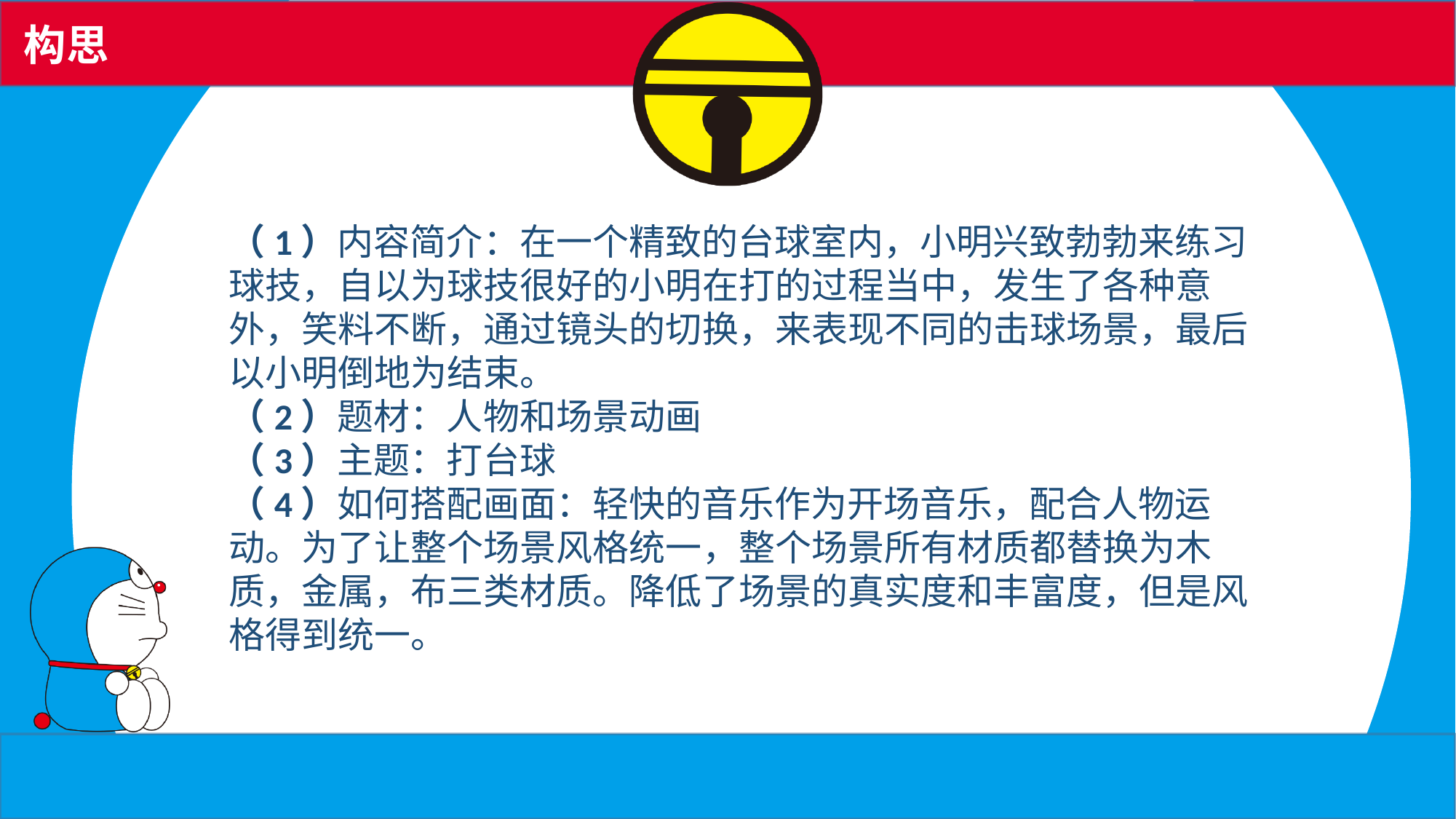

构思
老鼠
铁板烧
大雄
（1）内容简介：在一个精致的台球室内，小明兴致勃勃来练习球技，自以为球技很好的小明在打的过程当中，发生了各种意外，笑料不断，通过镜头的切换，来表现不同的击球场景，最后以小明倒地为结束。
（2）题材：人物和场景动画
（3）主题：打台球
（4）如何搭配画面：轻快的音乐作为开场音乐，配合人物运动。为了让整个场景风格统一，整个场景所有材质都替换为木质，金属，布三类材质。降低了场景的真实度和丰富度，但是风格得到统一。